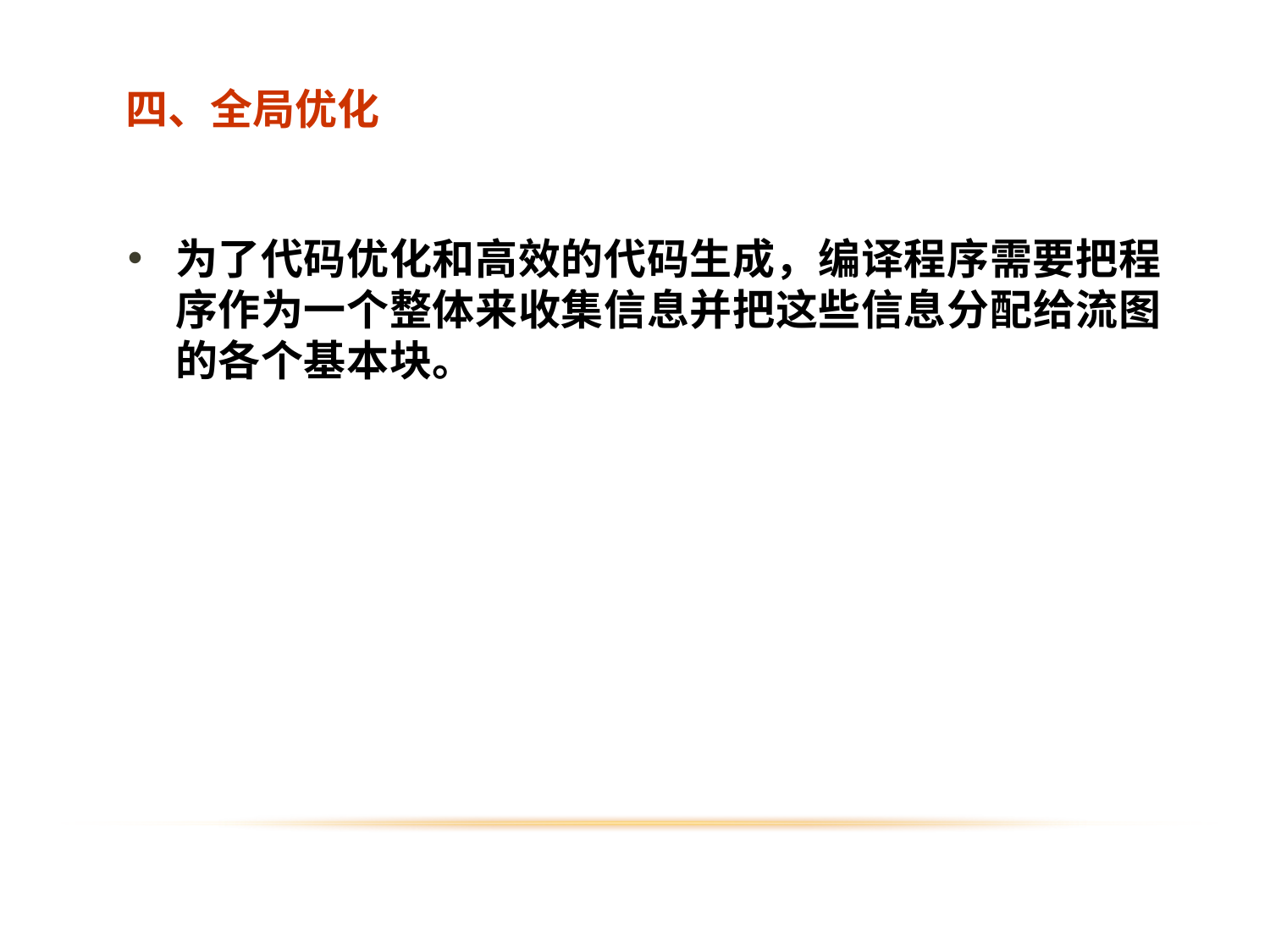

四、全局优化
为了代码优化和高效的代码生成，编译程序需要把程序作为一个整体来收集信息并把这些信息分配给流图的各个基本块。